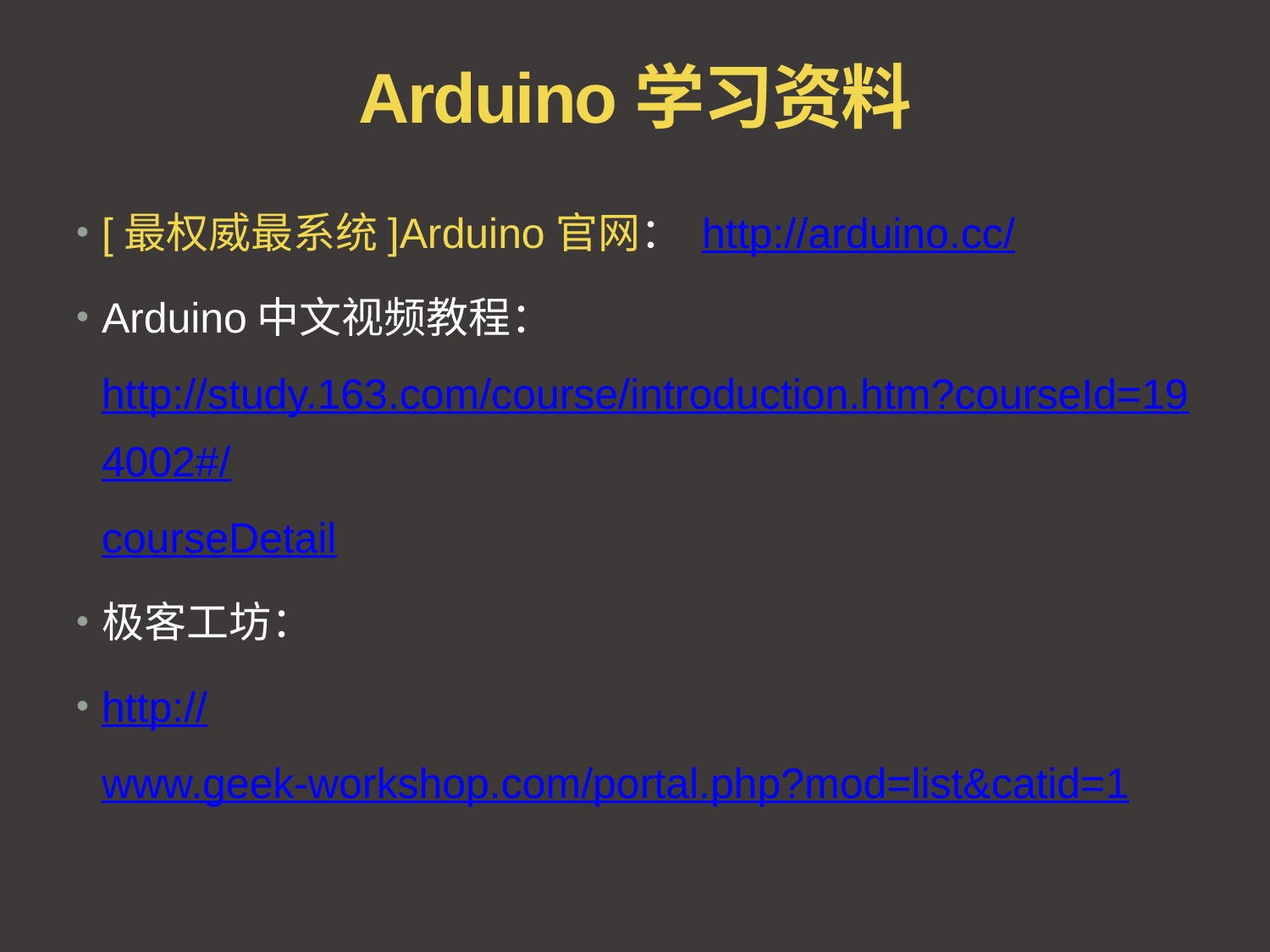

# Arduino学习资料
[最权威最系统]Arduino官网： http://arduino.cc/
Arduino中文视频教程： http://study.163.com/course/introduction.htm?courseId=194002#/courseDetail
极客工坊：
http://www.geek-workshop.com/portal.php?mod=list&catid=1